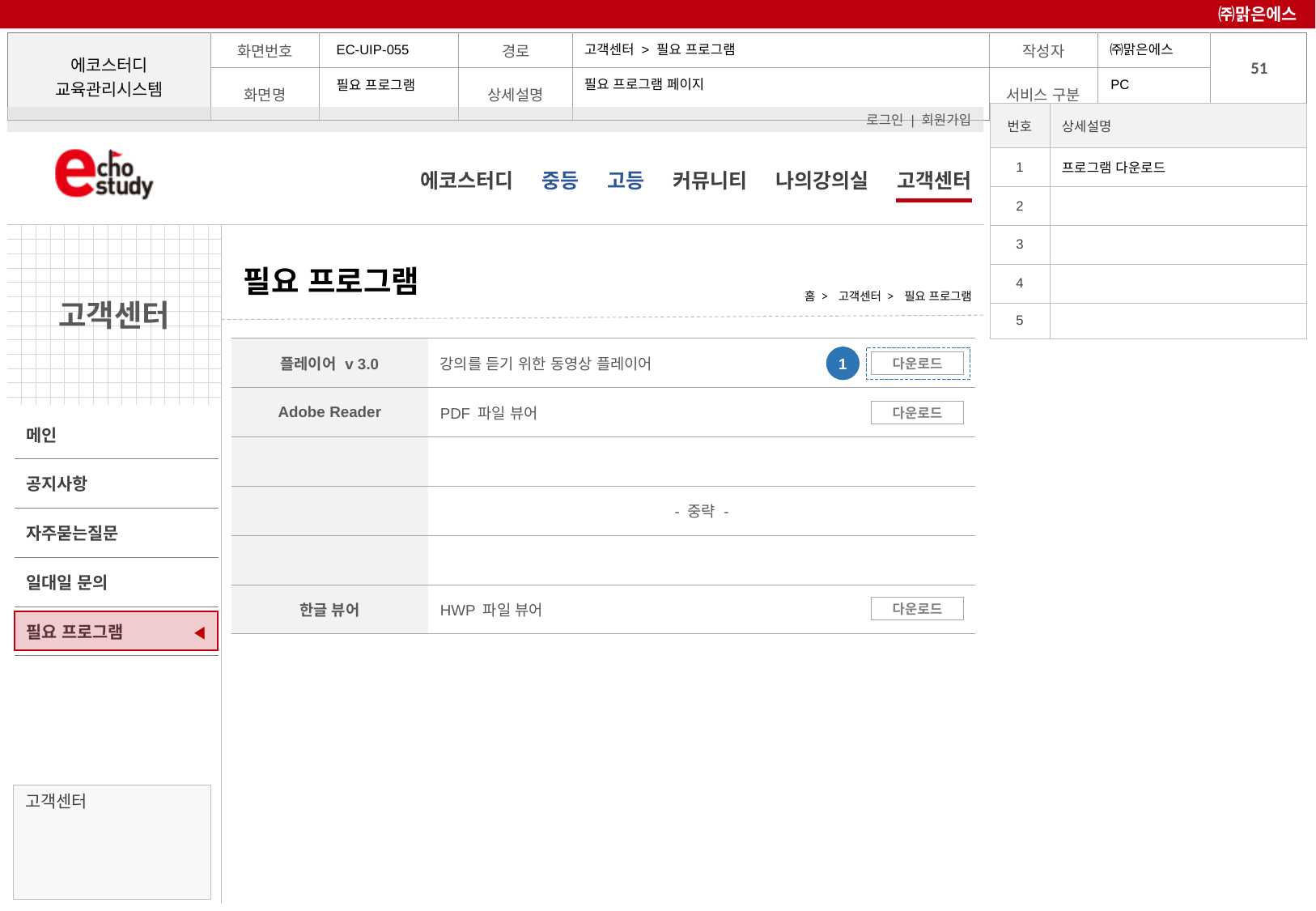

㈜맑은에스
고객센터 > 필요 프로그램
EC-UIP-055
PC
필요 프로그램 페이지
필요 프로그램
| 번호 | 상세설명 |
| --- | --- |
| 1 | 프로그램 다운로드 |
| 2 |  |
| 3 |  |
| 4 |  |
| 5 |  |
# 필요 프로그램
홈 > 고객센터 > 필요 프로그램
| 플레이어 v 3.0 | 강의를 듣기 위한 동영상 플레이어 |
| --- | --- |
| Adobe Reader | PDF 파일 뷰어 |
|  |  |
|  | - 중략 - |
|  |  |
| 한글 뷰어 | HWP 파일 뷰어 |
1

다운로드
다운로드
다운로드
◀